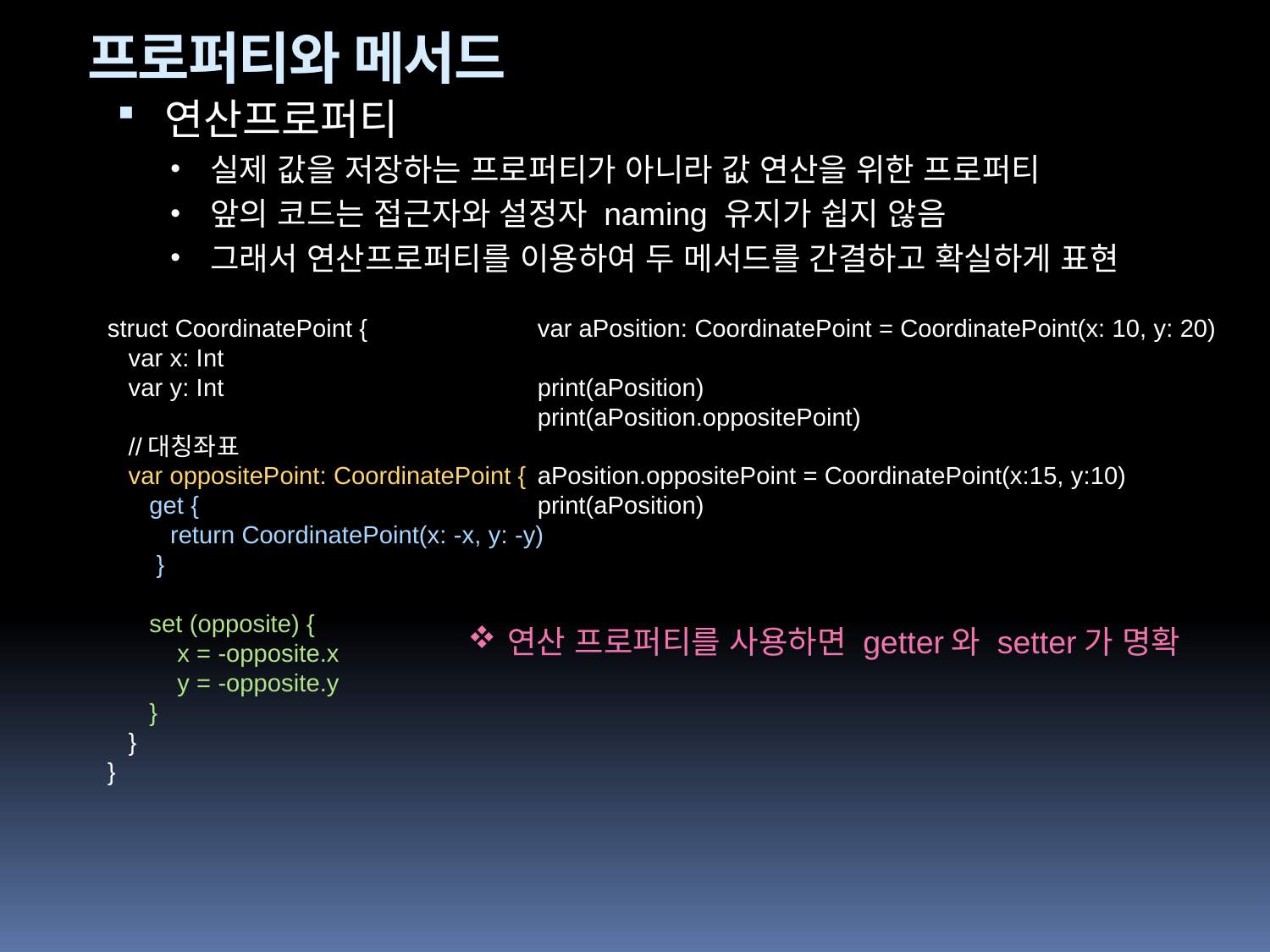

프로퍼티와 메서드
연산프로퍼티
실제 값을 저장하는 프로퍼티가 아니라 값 연산을 위한 프로퍼티
앞의 코드는 접근자와 설정자 naming 유지가 쉽지 않음
그래서 연산프로퍼티를 이용하여 두 메서드를 간결하고 확실하게 표현

struct CoordinatePoint {
   var x: Int
   var y: Int

   //대칭좌표
   var oppositePoint: CoordinatePoint {
      get {
         return CoordinatePoint(x: -x, y: -y)
       }

      set (opposite) {
          x = -opposite.x
          y = -opposite.y
      }
   }
}
var aPosition: CoordinatePoint = CoordinatePoint(x: 10, y: 20)

print(aPosition)
print(aPosition.oppositePoint)

aPosition.oppositePoint = CoordinatePoint(x:15, y:10)
print(aPosition)
연산 프로퍼티를 사용하면 getter와 setter가 명확